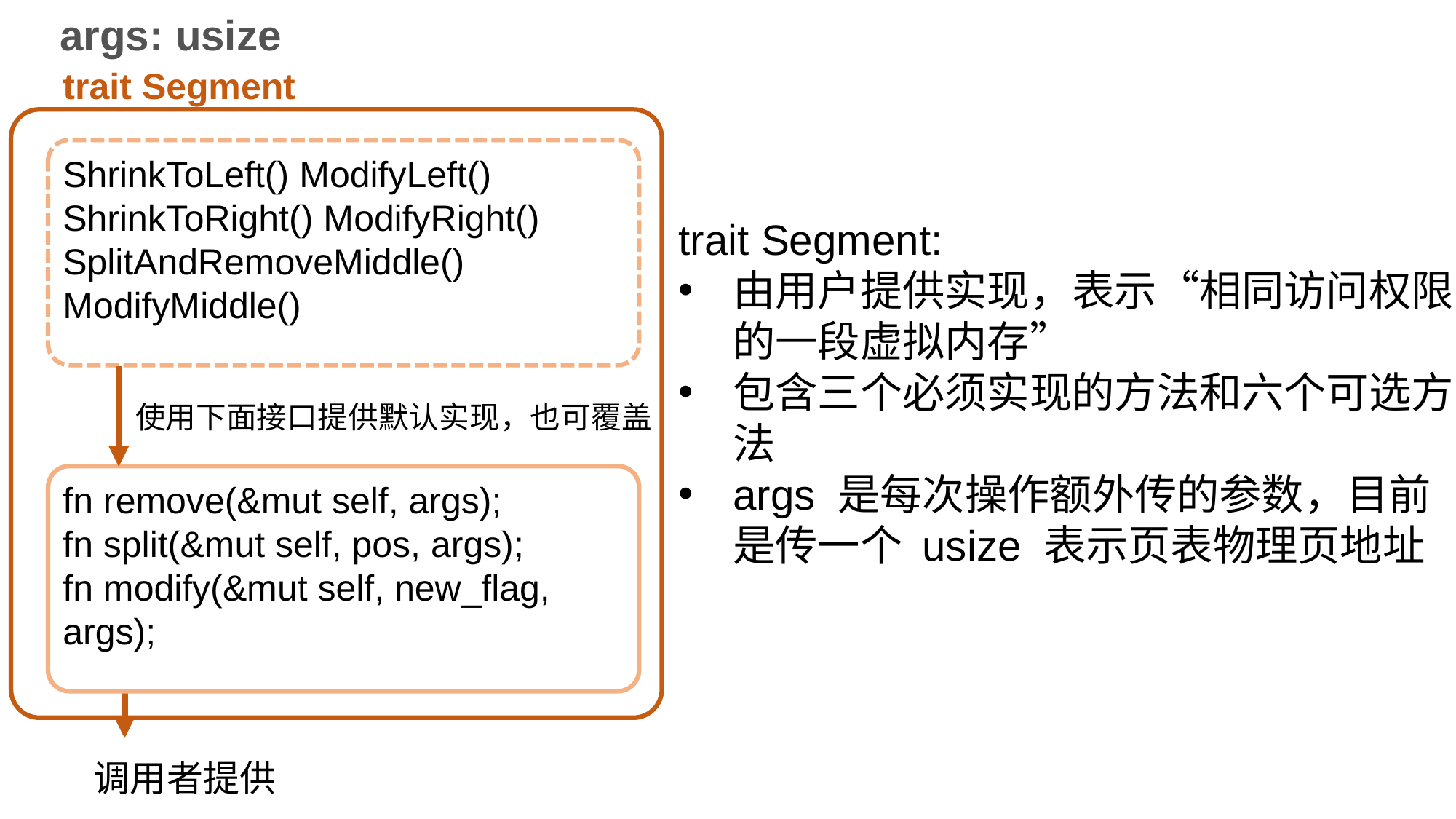

args: usize
trait Segment

ShrinkToLeft() ModifyLeft()
ShrinkToRight() ModifyRight()
SplitAndRemoveMiddle()
ModifyMiddle()
trait Segment:
由用户提供实现，表示“相同访问权限的一段虚拟内存”
包含三个必须实现的方法和六个可选方法
args 是每次操作额外传的参数，目前是传一个 usize 表示页表物理页地址
使用下面接口提供默认实现，也可覆盖

fn remove(&mut self, args);
fn split(&mut self, pos, args);
fn modify(&mut self, new_flag, args);
调用者提供